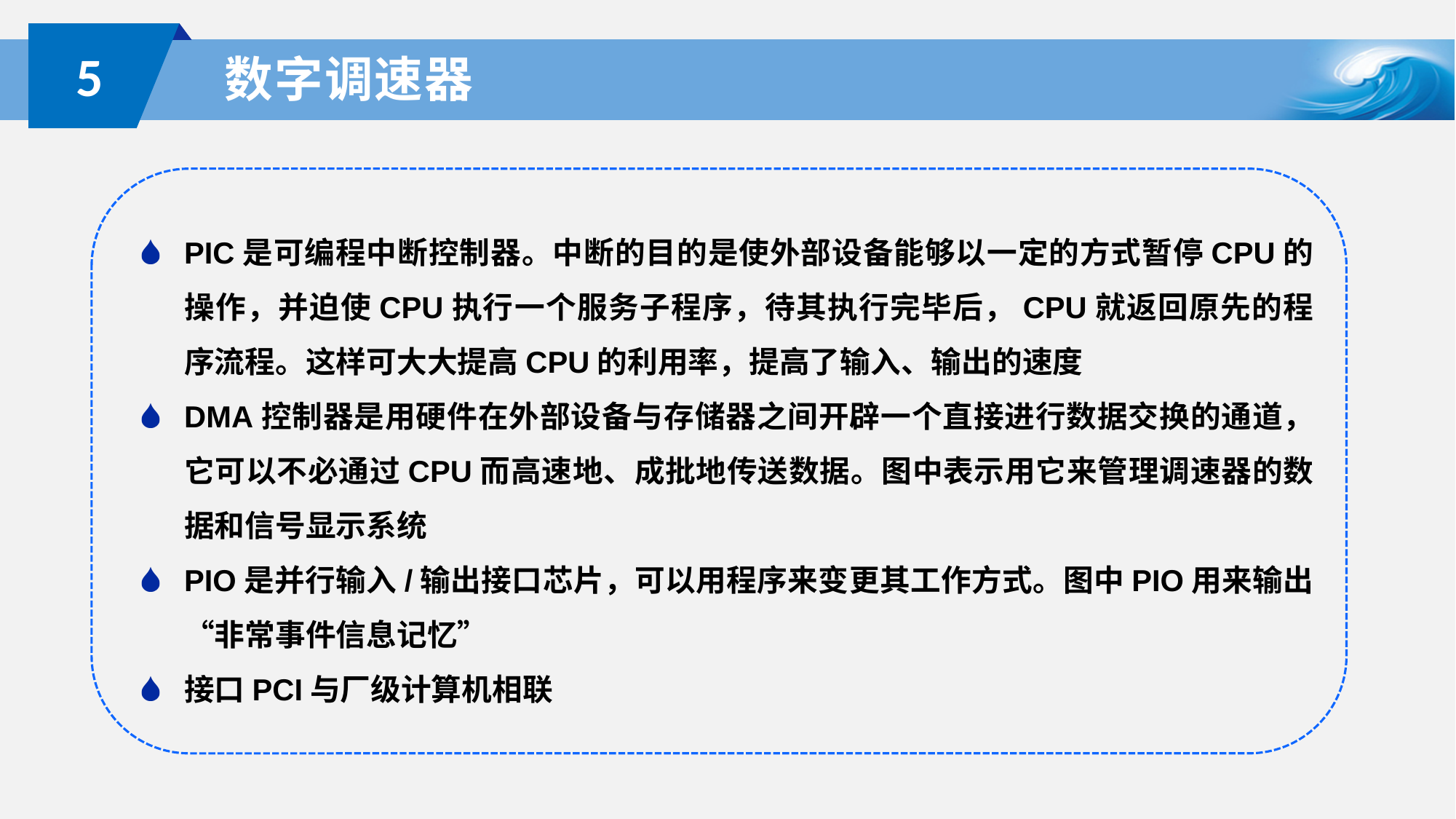

5
# 数字调速器
PIC是可编程中断控制器。中断的目的是使外部设备能够以一定的方式暂停CPU的操作，并迫使CPU执行一个服务子程序，待其执行完毕后，CPU就返回原先的程序流程。这样可大大提高CPU的利用率，提高了输入、输出的速度
DMA控制器是用硬件在外部设备与存储器之间开辟一个直接进行数据交换的通道，它可以不必通过CPU而高速地、成批地传送数据。图中表示用它来管理调速器的数据和信号显示系统
PIO是并行输入/输出接口芯片，可以用程序来变更其工作方式。图中PIO用来输出“非常事件信息记忆”
接口PCI与厂级计算机相联